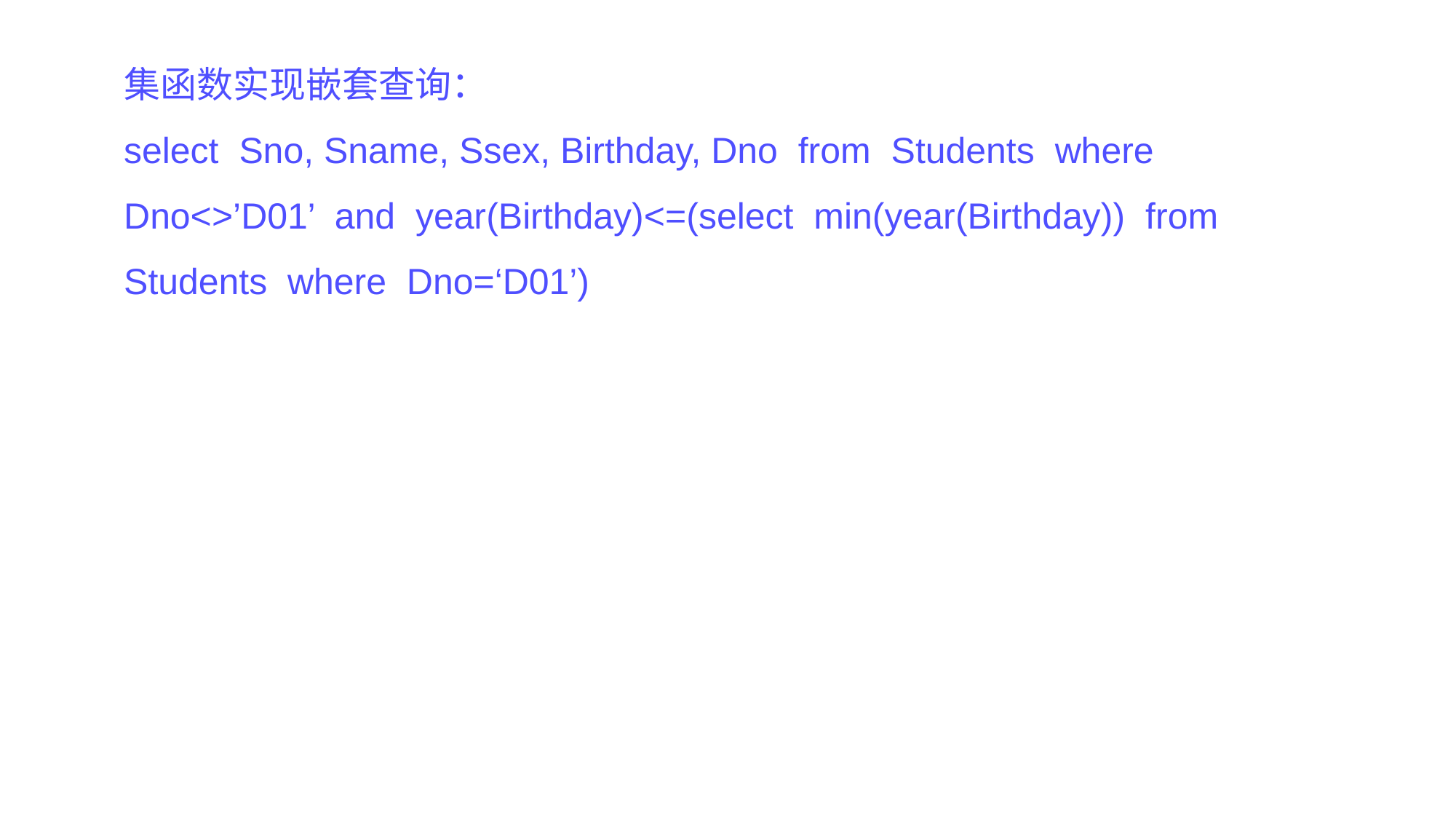

集函数实现嵌套查询：
select  Sno, Sname, Ssex, Birthday, Dno  from  Students  where  Dno<>’D01’  and  year(Birthday)<=(select  min(year(Birthday))  from  Students  where  Dno=‘D01’)